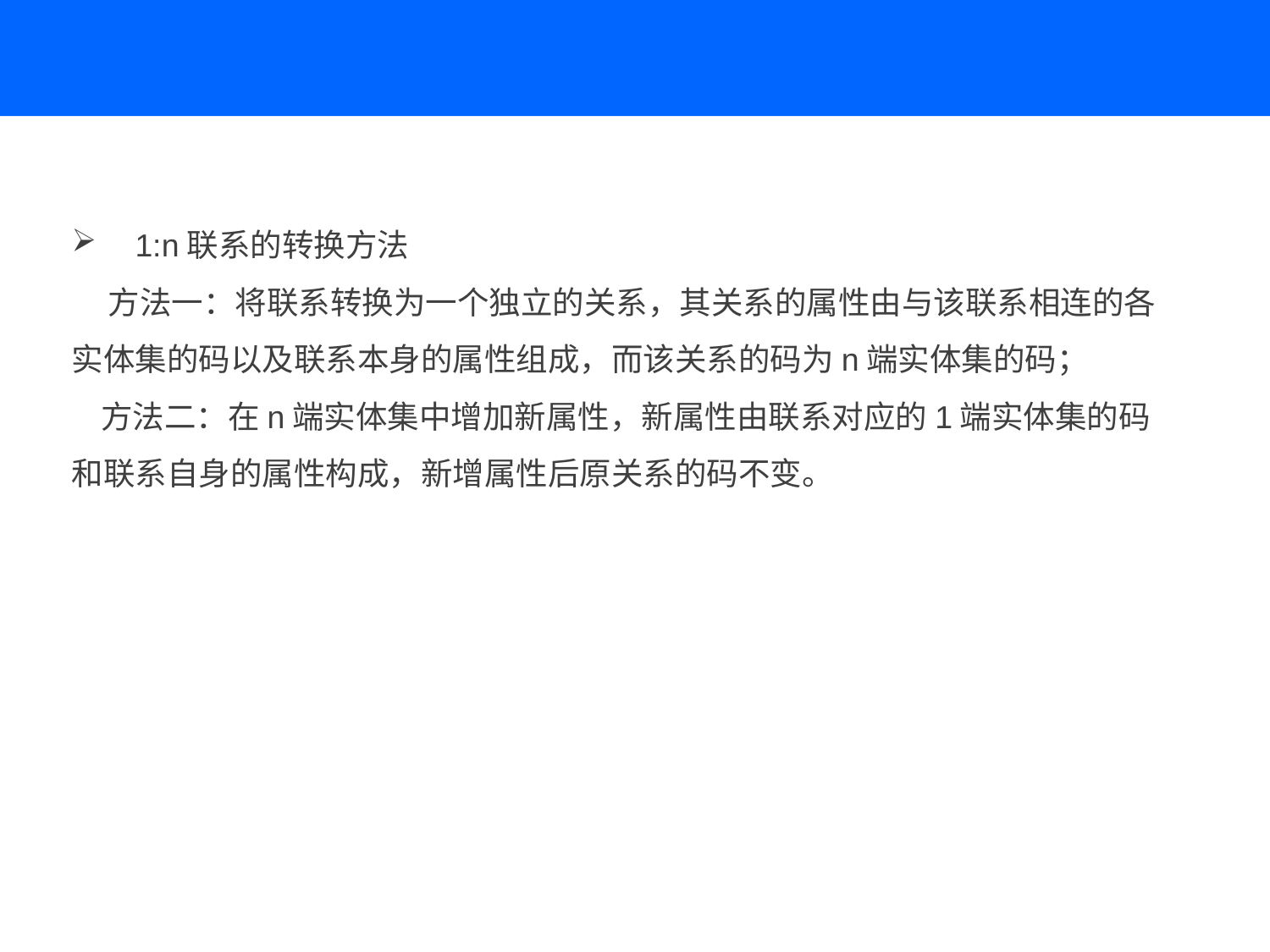

1:n联系的转换方法
    方法一：将联系转换为一个独立的关系，其关系的属性由与该联系相连的各实体集的码以及联系本身的属性组成，而该关系的码为n端实体集的码；
   方法二：在n端实体集中增加新属性，新属性由联系对应的1端实体集的码和联系自身的属性构成，新增属性后原关系的码不变。